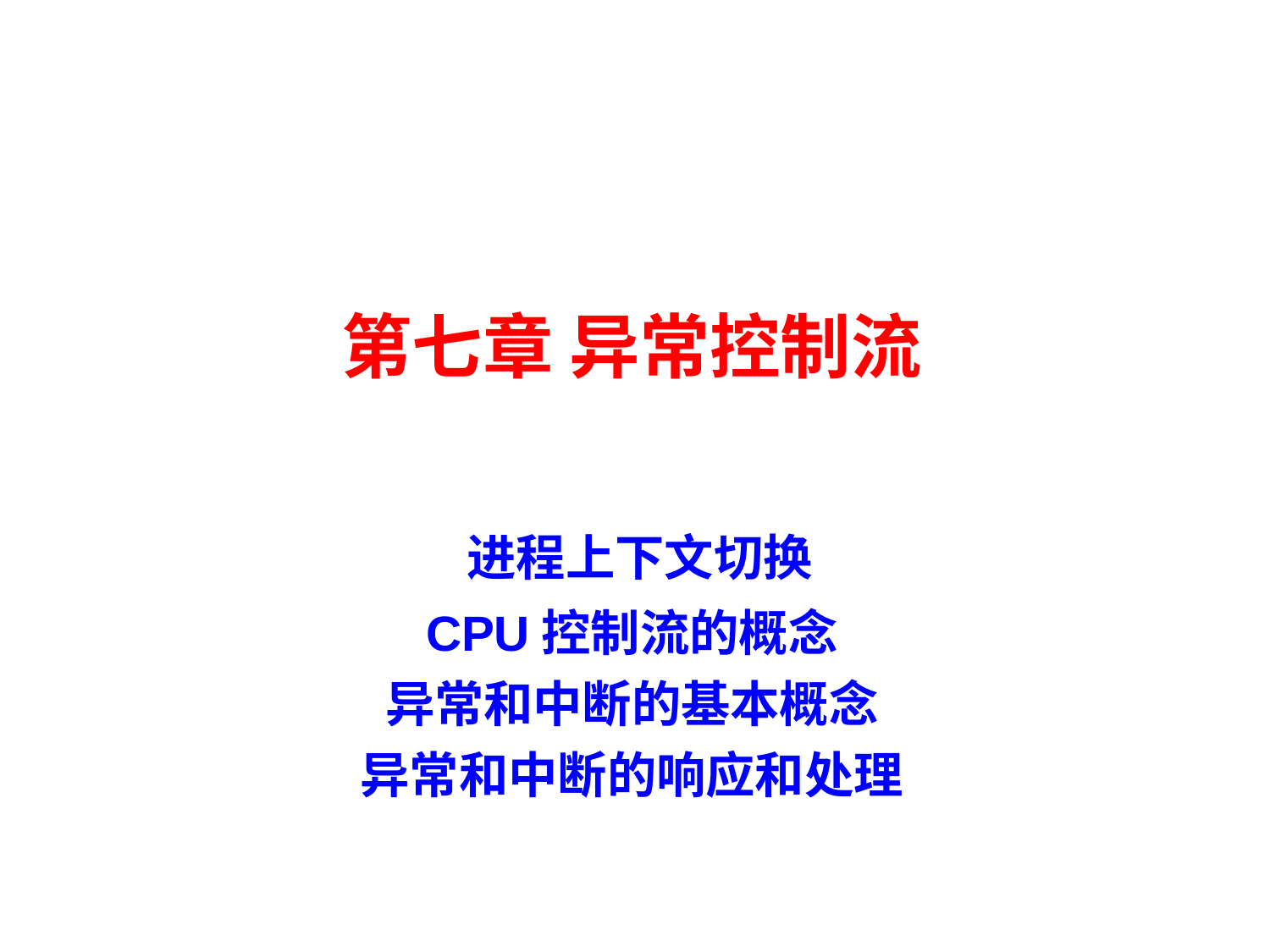

# 第七章 异常控制流 进程上下文切换 CPU控制流的概念 异常和中断的基本概念 异常和中断的响应和处理